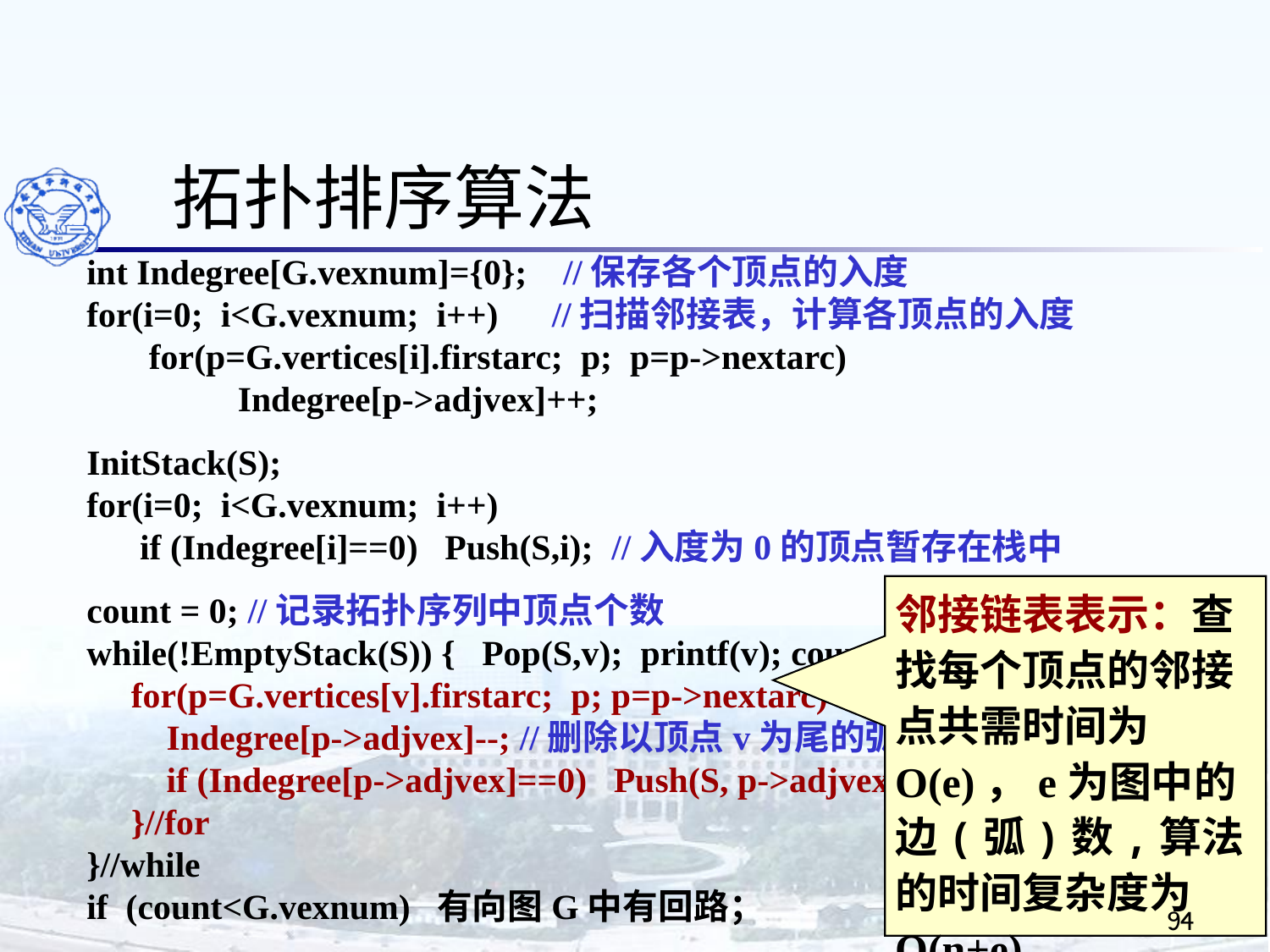

拓扑排序算法
int Indegree[G.vexnum]={0};    //保存各个顶点的入度
for(i=0;  i<G.vexnum;  i++)      //扫描邻接表，计算各顶点的入度
       for(p=G.vertices[i].firstarc;  p;  p=p->nextarc)
                 Indegree[p->adjvex]++;
InitStack(S);
for(i=0;  i<G.vexnum;  i++)
      if (Indegree[i]==0)   Push(S,i);  //入度为0的顶点暂存在栈中
邻接链表表示：查找每个顶点的邻接点共需时间为O(e)，e为图中的边(弧)数,算法的时间复杂度为O(n+e)
count = 0; //记录拓扑序列中顶点个数
while(!EmptyStack(S)) {   Pop(S,v);  printf(v); count++;
     for(p=G.vertices[v].firstarc;  p; p=p->nextarc)   {
         Indegree[p->adjvex]--; //删除以顶点v为尾的弧
         if (Indegree[p->adjvex]==0)   Push(S, p->adjvex);
     }//for
}//while
if  (count<G.vexnum)  有向图G中有回路；
94